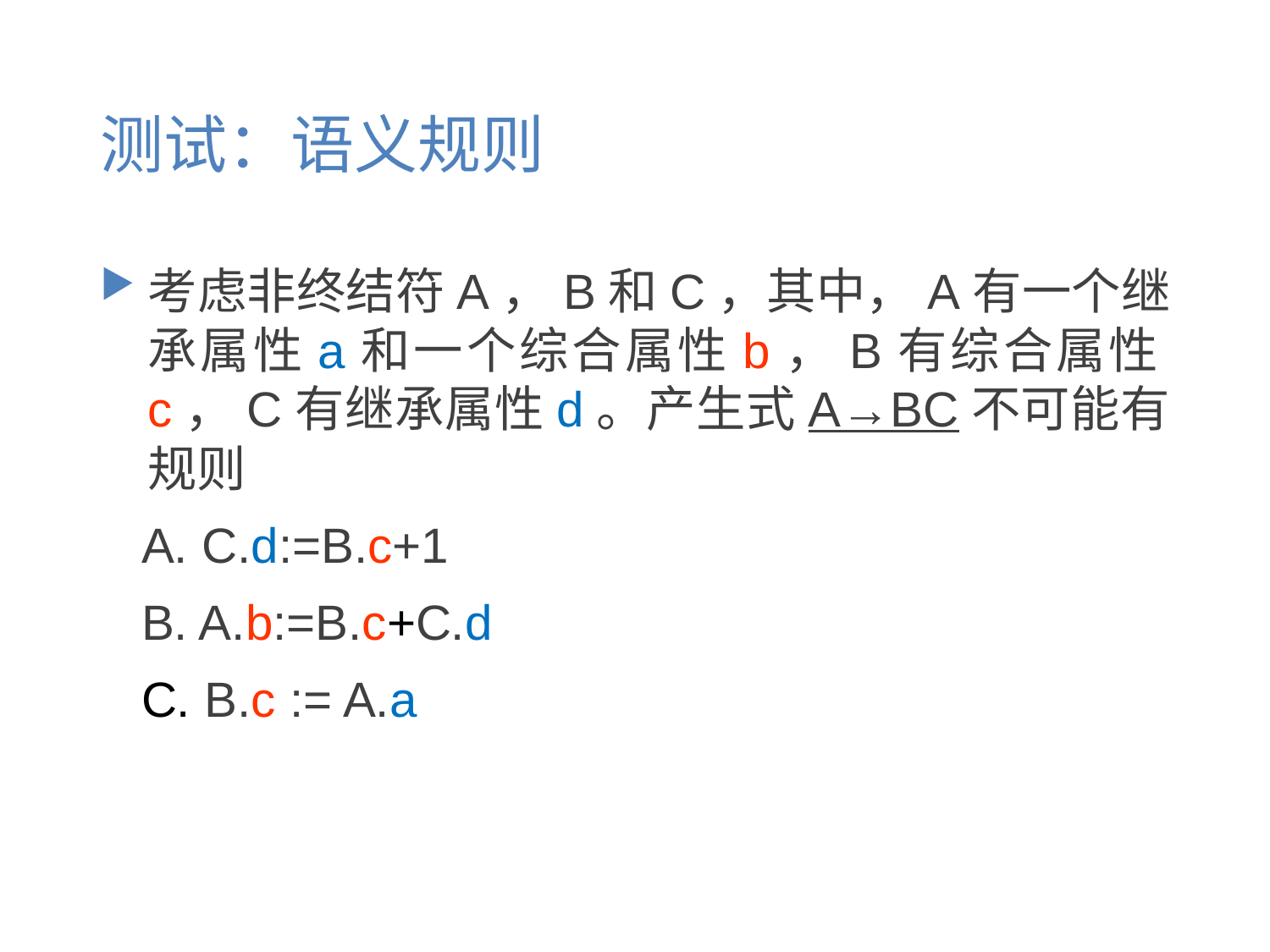

# 测试：语义规则
考虑非终结符A，B和C，其中，A有一个继承属性a和一个综合属性b，B有综合属性c，C有继承属性d。产生式A→BC不可能有规则
   A. C.d:=B.c+1
   B. A.b:=B.c+C.d
   C. B.c := A.a